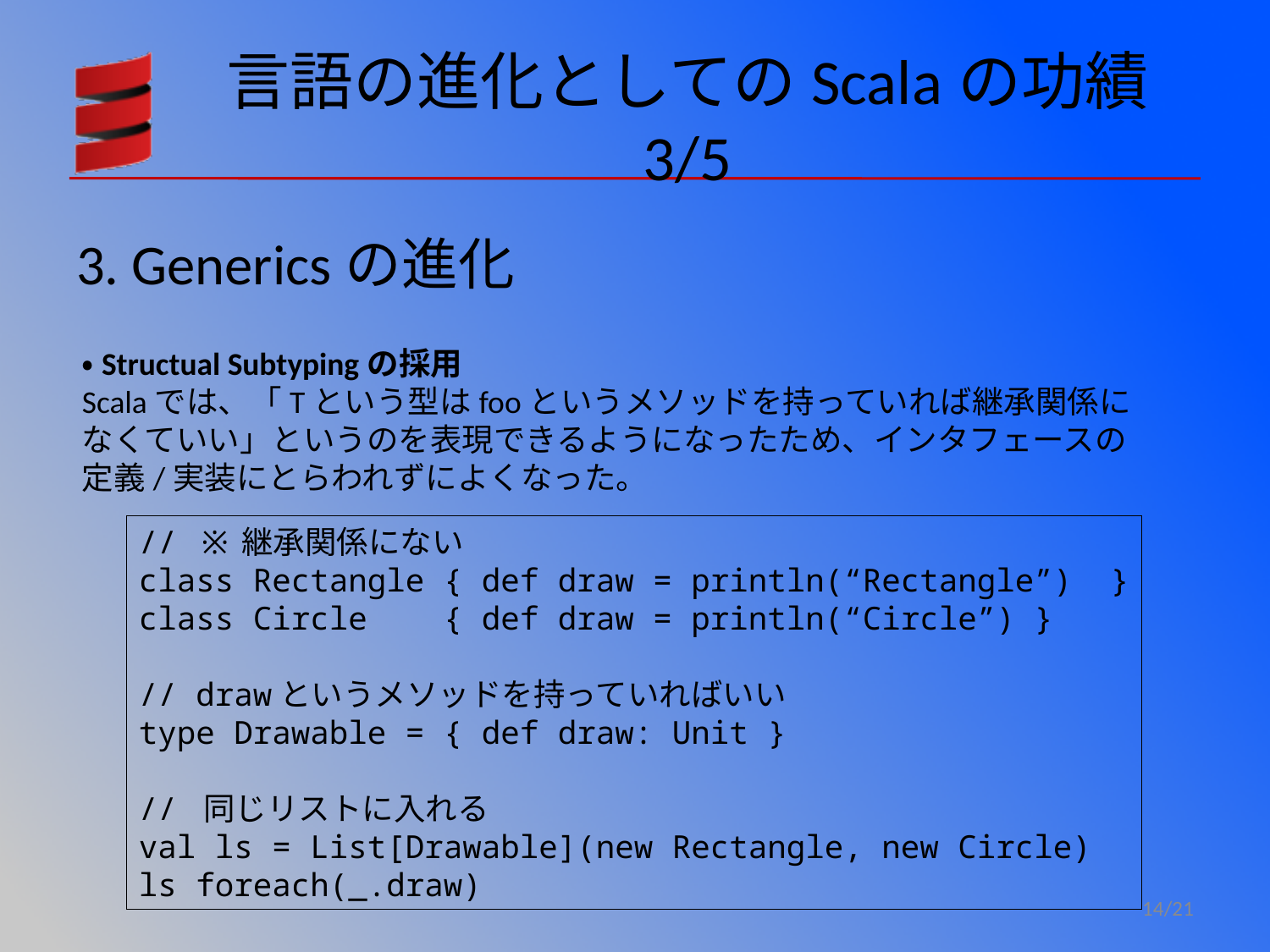

# 言語の進化としてのScalaの功績 3/5
3. Genericsの進化
・Structual Subtypingの採用
Scalaでは、「Tという型はfooというメソッドを持っていれば継承関係になくていい」というのを表現できるようになったため、インタフェースの定義/実装にとらわれずによくなった。

// ※継承関係にない
class Rectangle { def draw = println(“Rectangle”)  }
class Circle    { def draw = println(“Circle”) }
// drawというメソッドを持っていればいい
type Drawable = { def draw: Unit }

// 同じリストに入れる
val ls = List[Drawable](new Rectangle, new Circle)
ls foreach(_.draw)
14/21